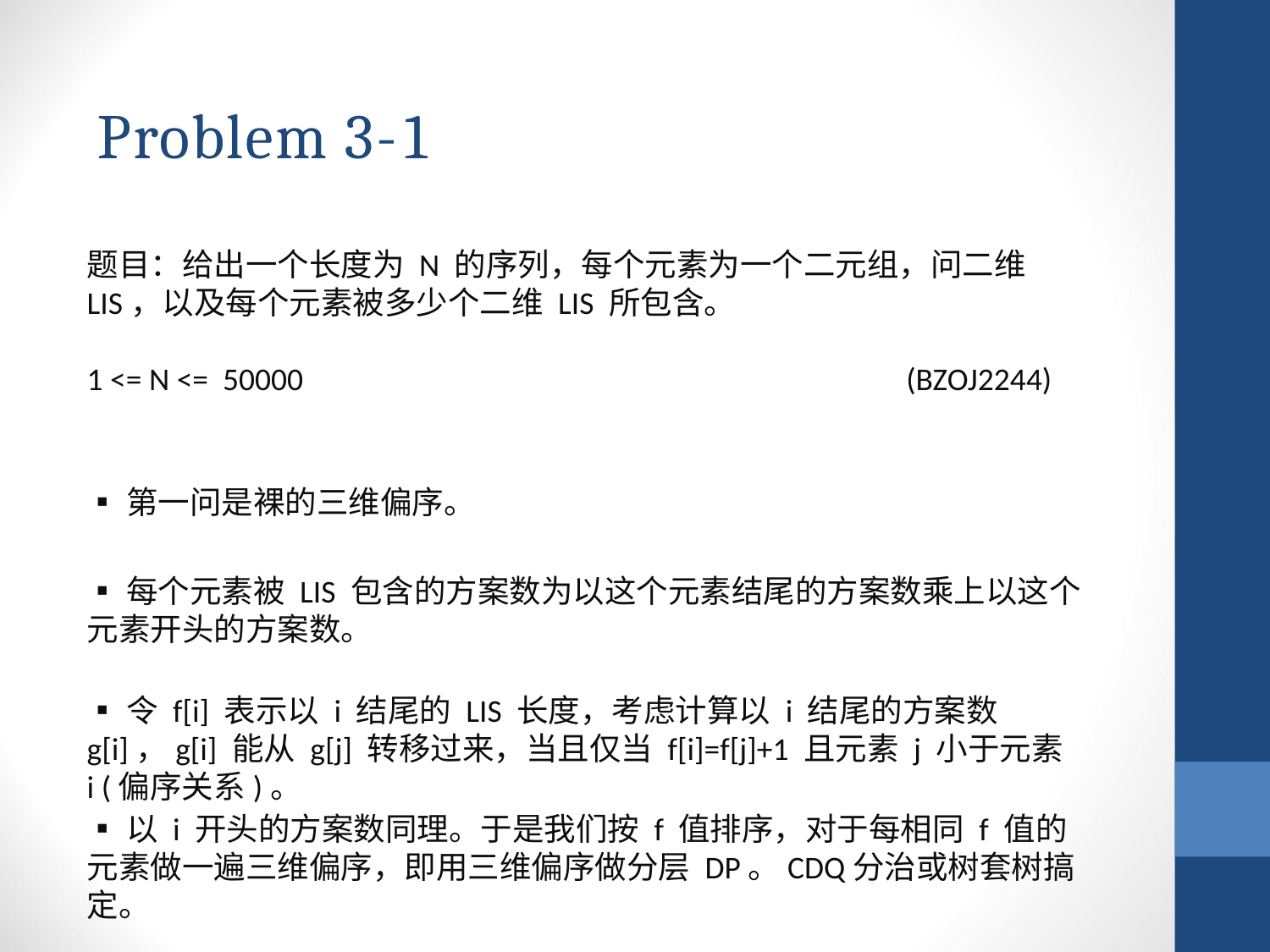

Problem 3-1
题目：给出一个长度为 N 的序列，每个元素为一个二元组，问二维 LIS，以及每个元素被多少个二维 LIS 所包含。

1 <= N <=  50000                                                                   	        (BZOJ2244)
▪第一问是裸的三维偏序。
▪每个元素被 LIS 包含的方案数为以这个元素结尾的方案数乘上以这个元素开头的方案数。
▪令 f[i] 表示以 i 结尾的 LIS 长度，考虑计算以 i 结尾的方案数 g[i]，g[i] 能从 g[j] 转移过来，当且仅当 f[i]=f[j]+1 且元素 j 小于元素 i (偏序关系)。
▪以 i 开头的方案数同理。于是我们按 f 值排序，对于每相同 f 值的元素做一遍三维偏序，即用三维偏序做分层 DP。CDQ分治或树套树搞定。